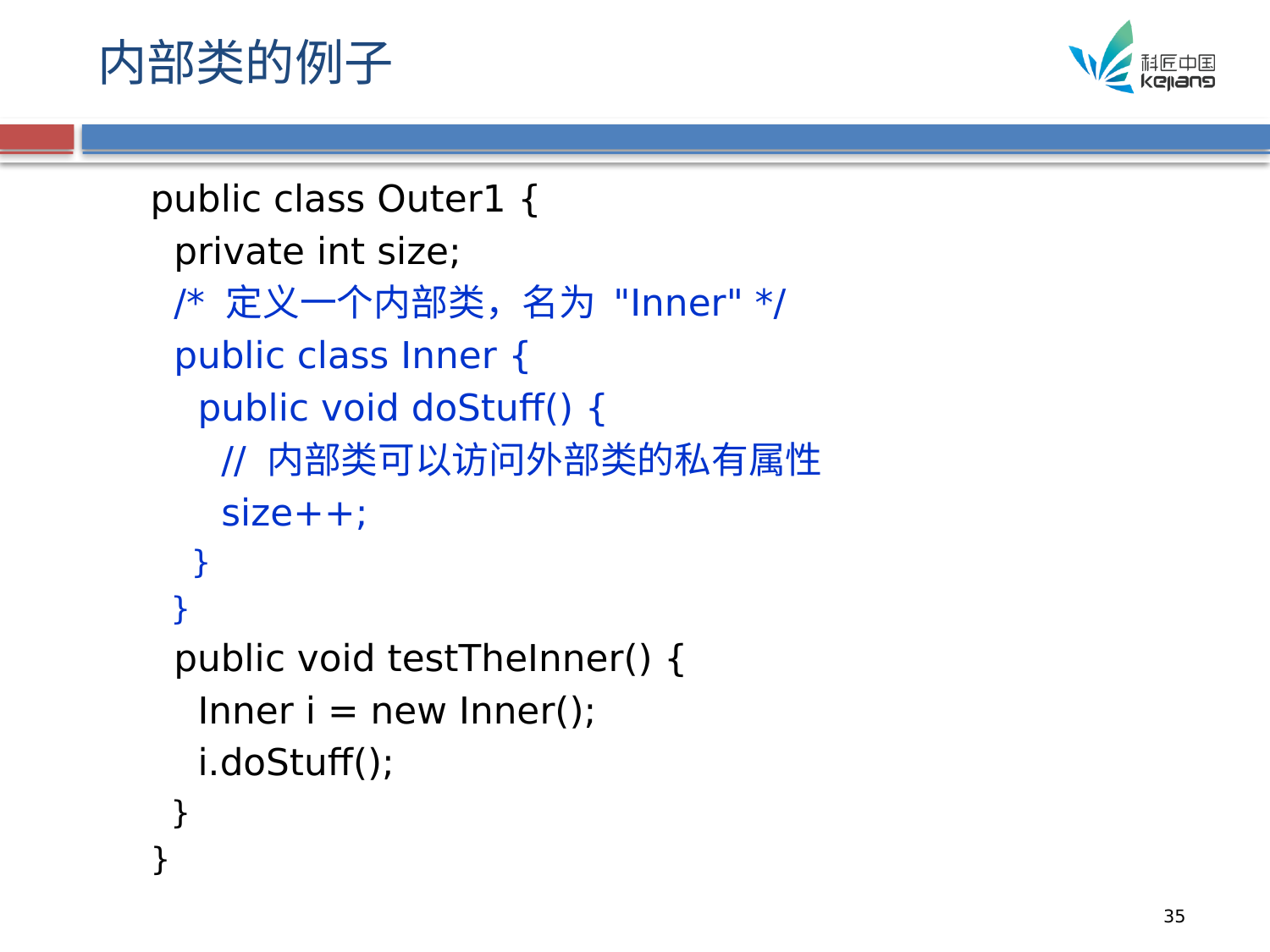

# 内部类的例子
public class Outer1 {
  private int size;
  /* 定义一个内部类，名为 "Inner" */
  public class Inner {
    public void doStuff() {
      // 内部类可以访问外部类的私有属性
      size++;
    }
  }
  public void testTheInner() {
    Inner i = new Inner();
    i.doStuff();
  }
}
35